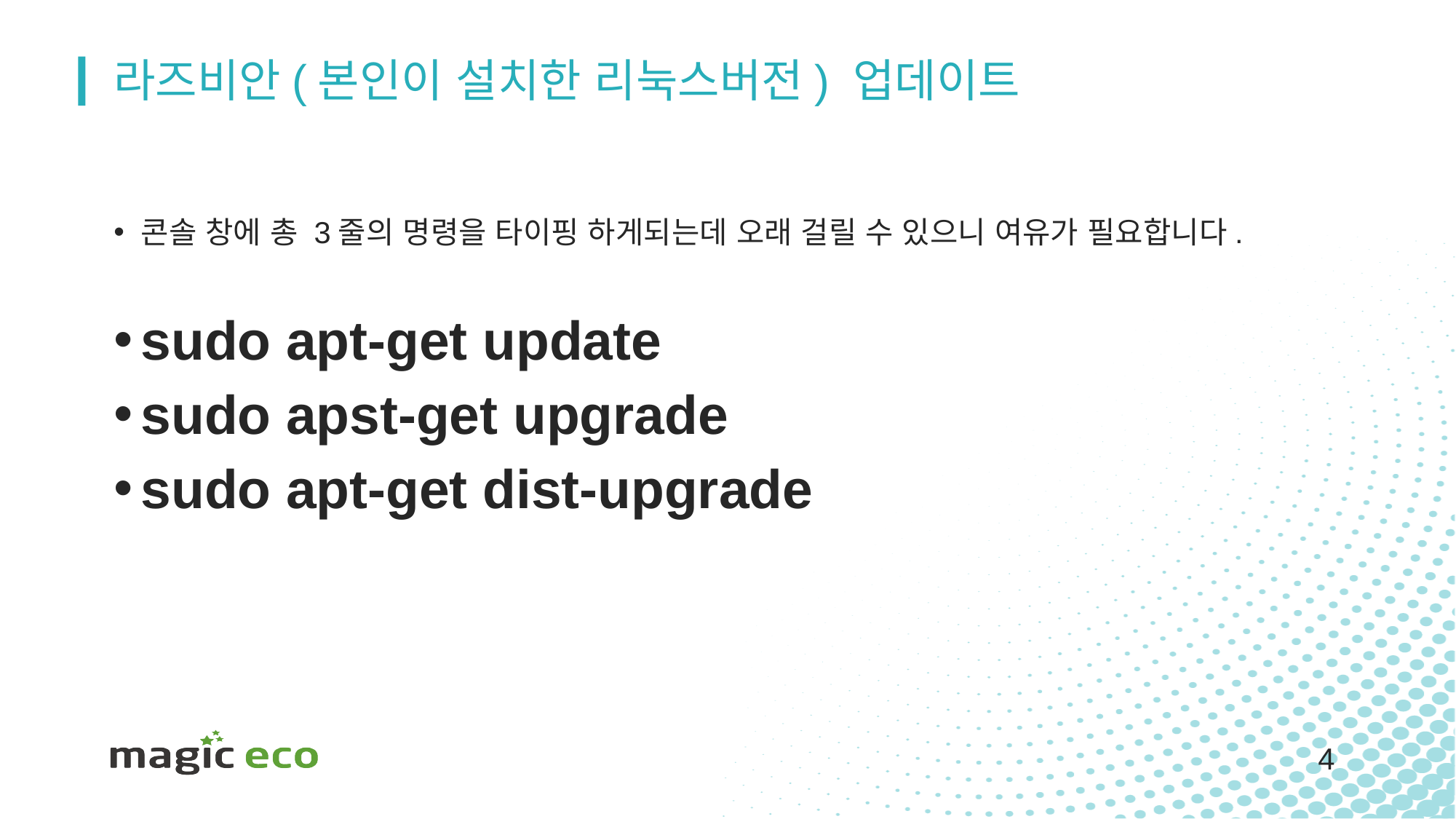

# 라즈비안(본인이 설치한 리눅스버전) 업데이트

콘솔 창에 총 3줄의 명령을 타이핑 하게되는데 오래 걸릴 수 있으니 여유가 필요합니다.

sudo apt-get update
sudo apst-get upgrade
sudo apt-get dist-upgrade